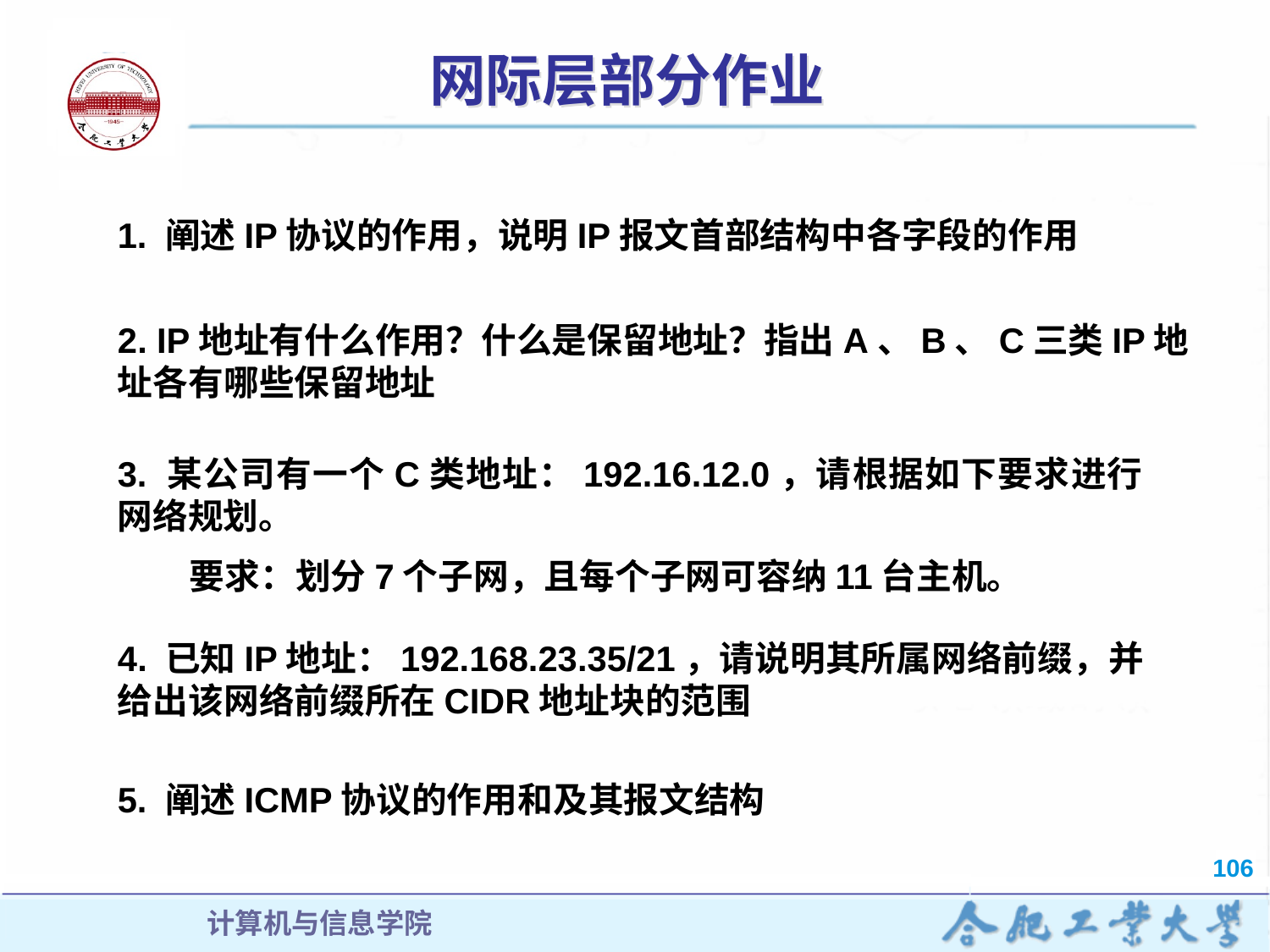

# 网际层部分作业
1. 阐述IP协议的作用，说明IP报文首部结构中各字段的作用
2. IP地址有什么作用？什么是保留地址？指出A、B、C三类IP地址各有哪些保留地址
3. 某公司有一个C类地址：192.16.12.0，请根据如下要求进行网络规划。
要求：划分7个子网，且每个子网可容纳11台主机。
4. 已知IP地址：192.168.23.35/21，请说明其所属网络前缀，并给出该网络前缀所在CIDR地址块的范围
5. 阐述ICMP协议的作用和及其报文结构